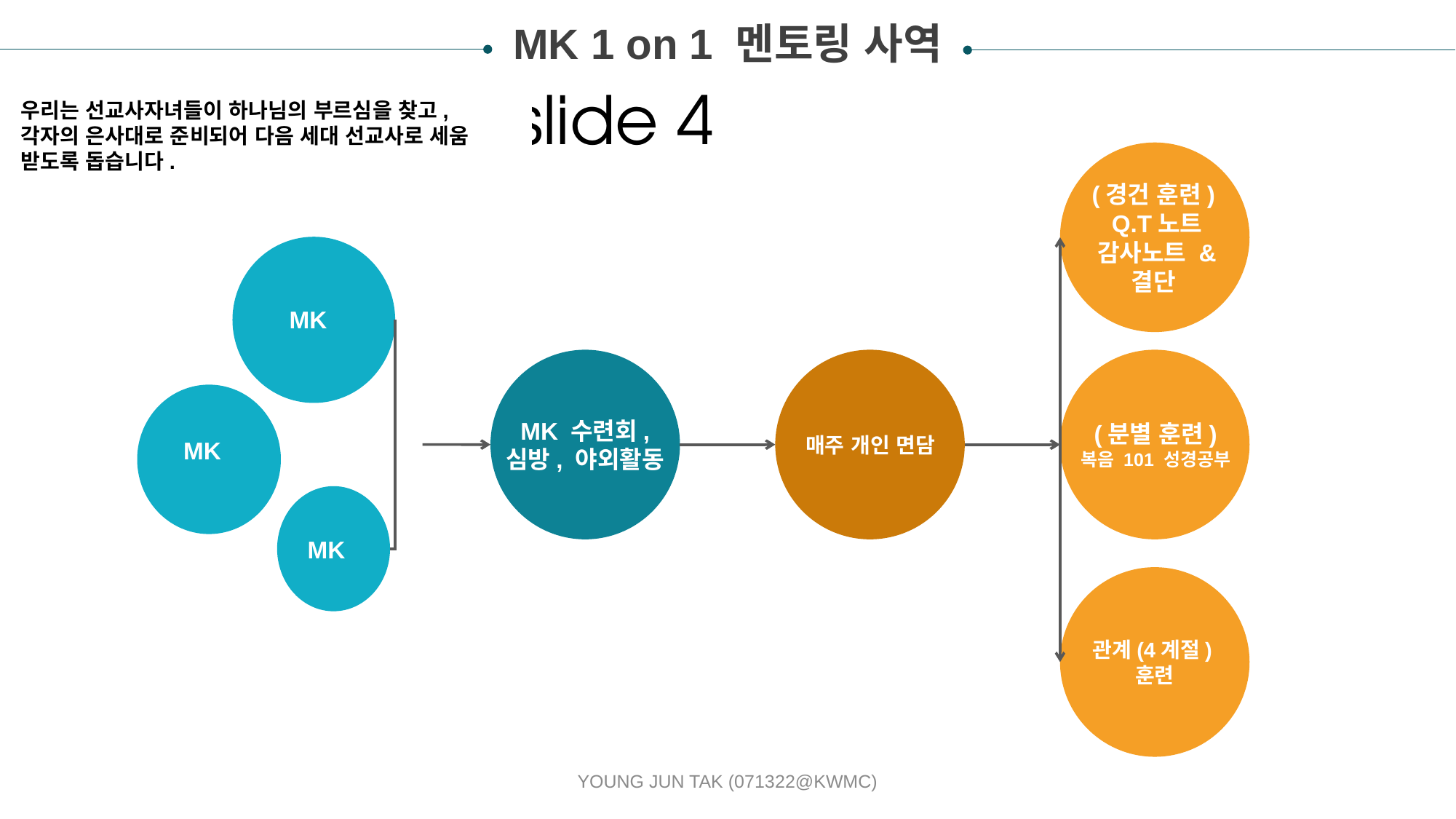

MK 1 on 1 멘토링 사역
Project analysis slide 4
우리는 선교사자녀들이 하나님의 부르심을 찾고, 각자의 은사대로 준비되어 다음 세대 선교사로 세움 받도록 돕습니다.

(경건 훈련)
Q.T노트
감사노트 & 결단

MK

MK 수련회, 심방, 야외활동

(분별 훈련)
복음 101 성경공부
매주 개인 면담
MK

MK

관계(4계절)훈련
YOUNG JUN TAK (071322@KWMC)